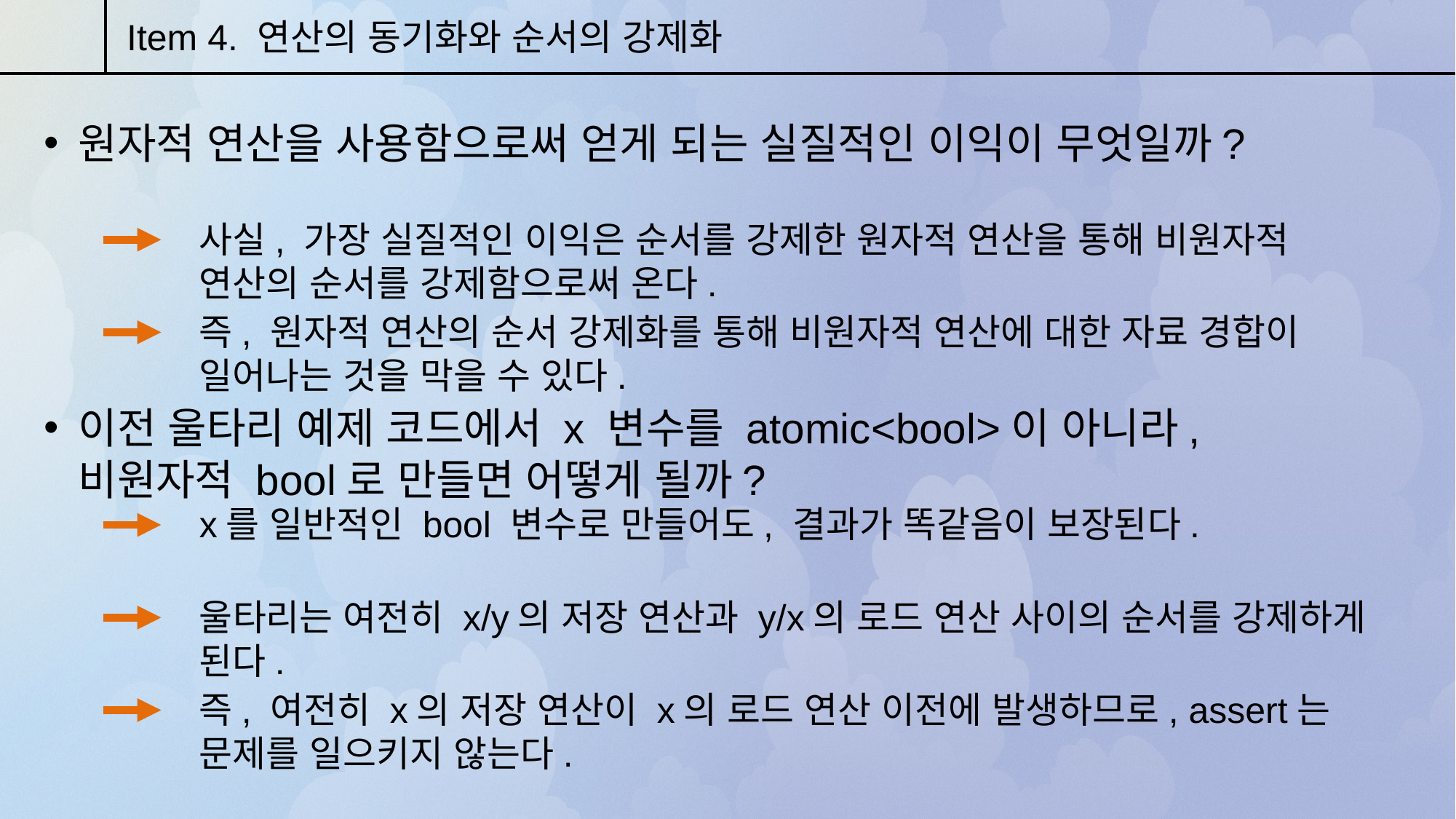

Item 4. 연산의 동기화와 순서의 강제화
원자적 연산을 사용함으로써 얻게 되는 실질적인 이익이 무엇일까?
사실, 가장 실질적인 이익은 순서를 강제한 원자적 연산을 통해 비원자적 연산의 순서를 강제함으로써 온다.
즉, 원자적 연산의 순서 강제화를 통해 비원자적 연산에 대한 자료 경합이 일어나는 것을 막을 수 있다.
이전 울타리 예제 코드에서 x 변수를 atomic<bool>이 아니라, 비원자적 bool로 만들면 어떻게 될까?
x를 일반적인 bool 변수로 만들어도, 결과가 똑같음이 보장된다.
울타리는 여전히 x/y의 저장 연산과 y/x의 로드 연산 사이의 순서를 강제하게 된다.
즉, 여전히 x의 저장 연산이 x의 로드 연산 이전에 발생하므로, assert는 문제를 일으키지 않는다.